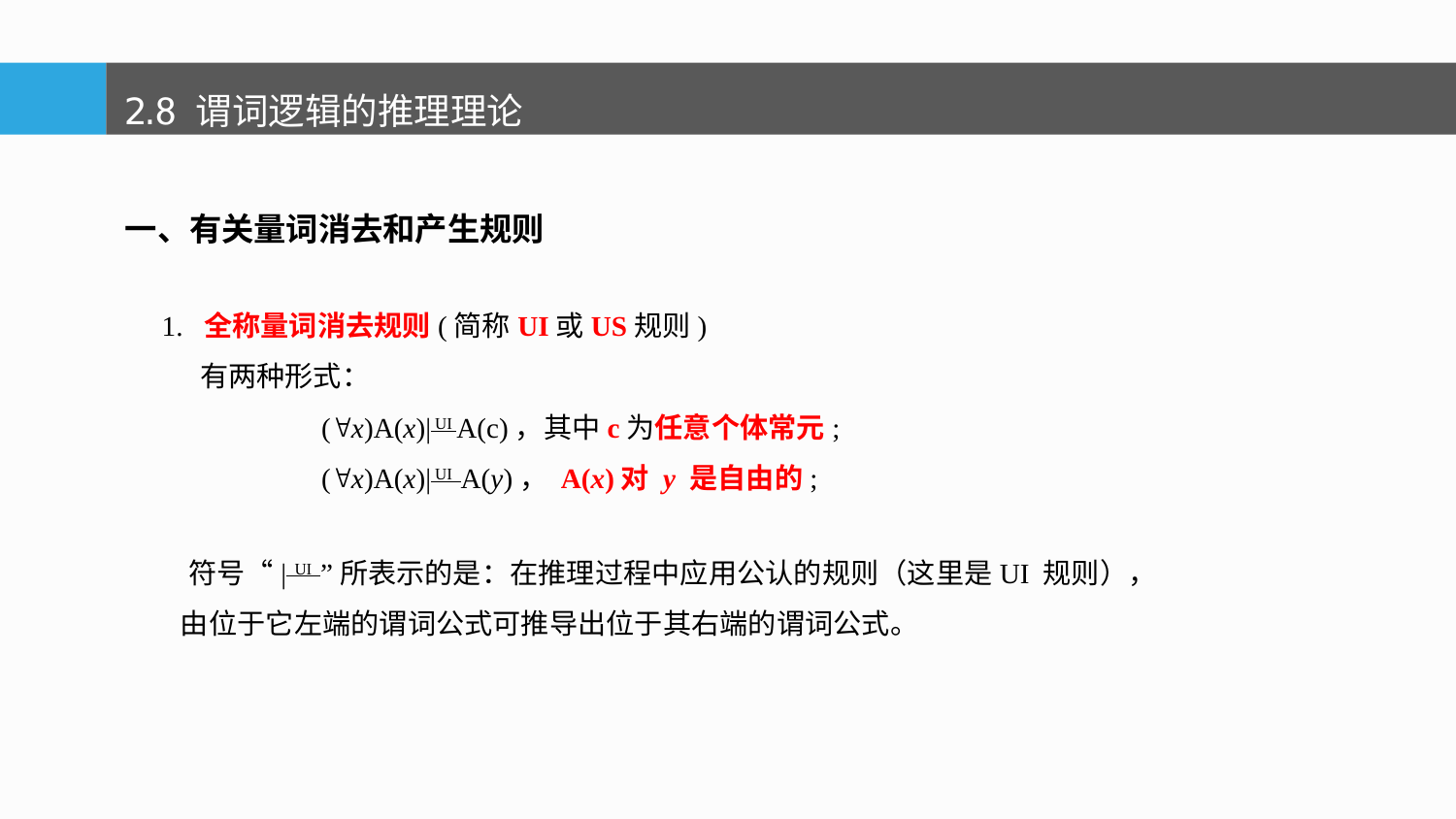

2.8 谓词逻辑的推理理论

一、有关量词消去和产生规则
1.  全称量词消去规则(简称UI或US规则)
     有两种形式：
       	  (∀x)A(x)| UI A(c)，其中c为任意个体常元;
      	  (∀x)A(x)| UI  A(y)， A(x)对 y 是自由的;

    符号“|  UI  ”所表示的是：在推理过程中应用公认的规则（这里是UI 规则），
   由位于它左端的谓词公式可推导出位于其右端的谓词公式。